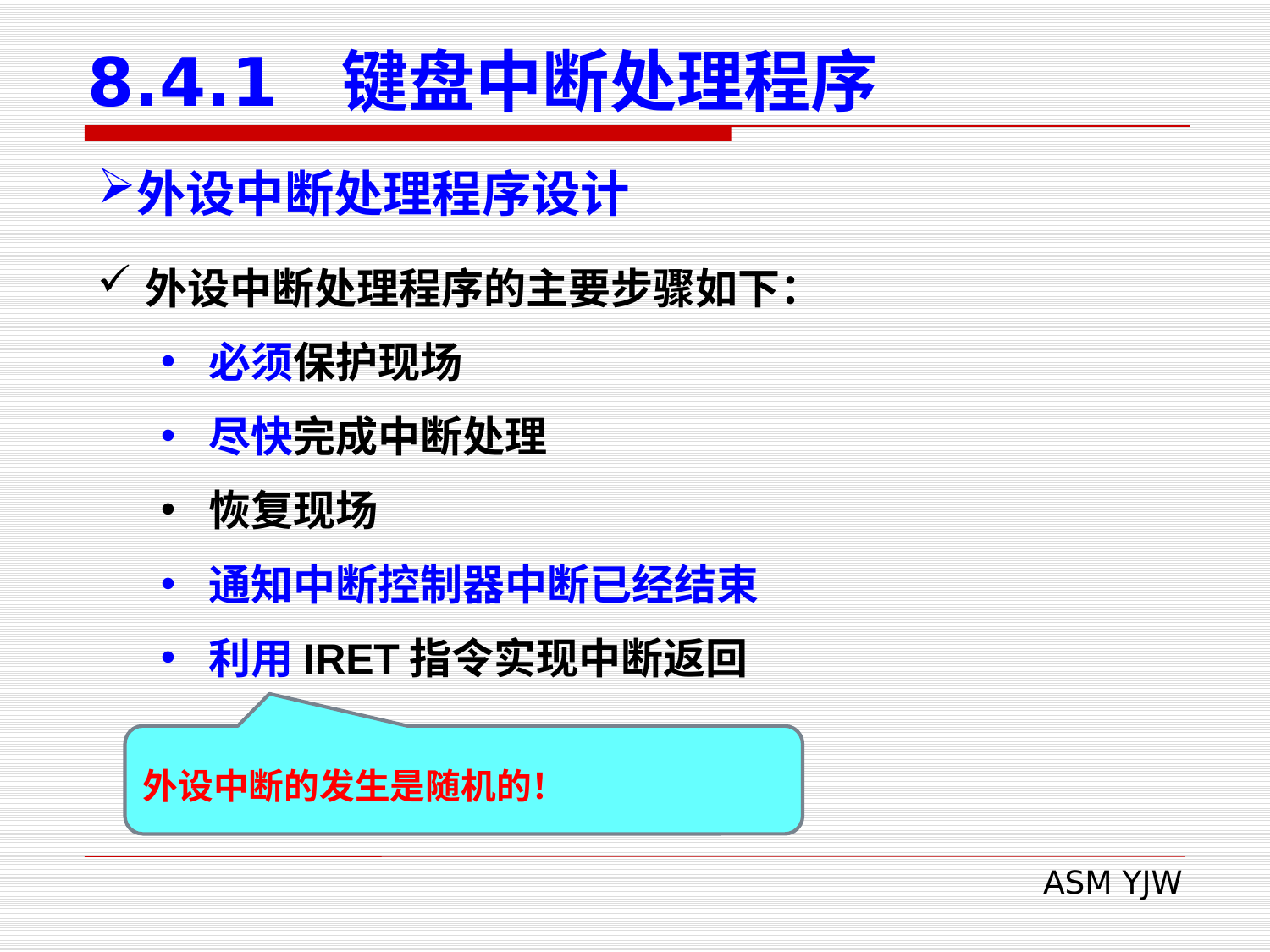

# 8.4.1  键盘中断处理程序
外设中断处理程序设计
外设中断处理程序的主要步骤如下：
必须保护现场
尽快完成中断处理
恢复现场
通知中断控制器中断已经结束
利用IRET指令实现中断返回
外设中断的发生是随机的！